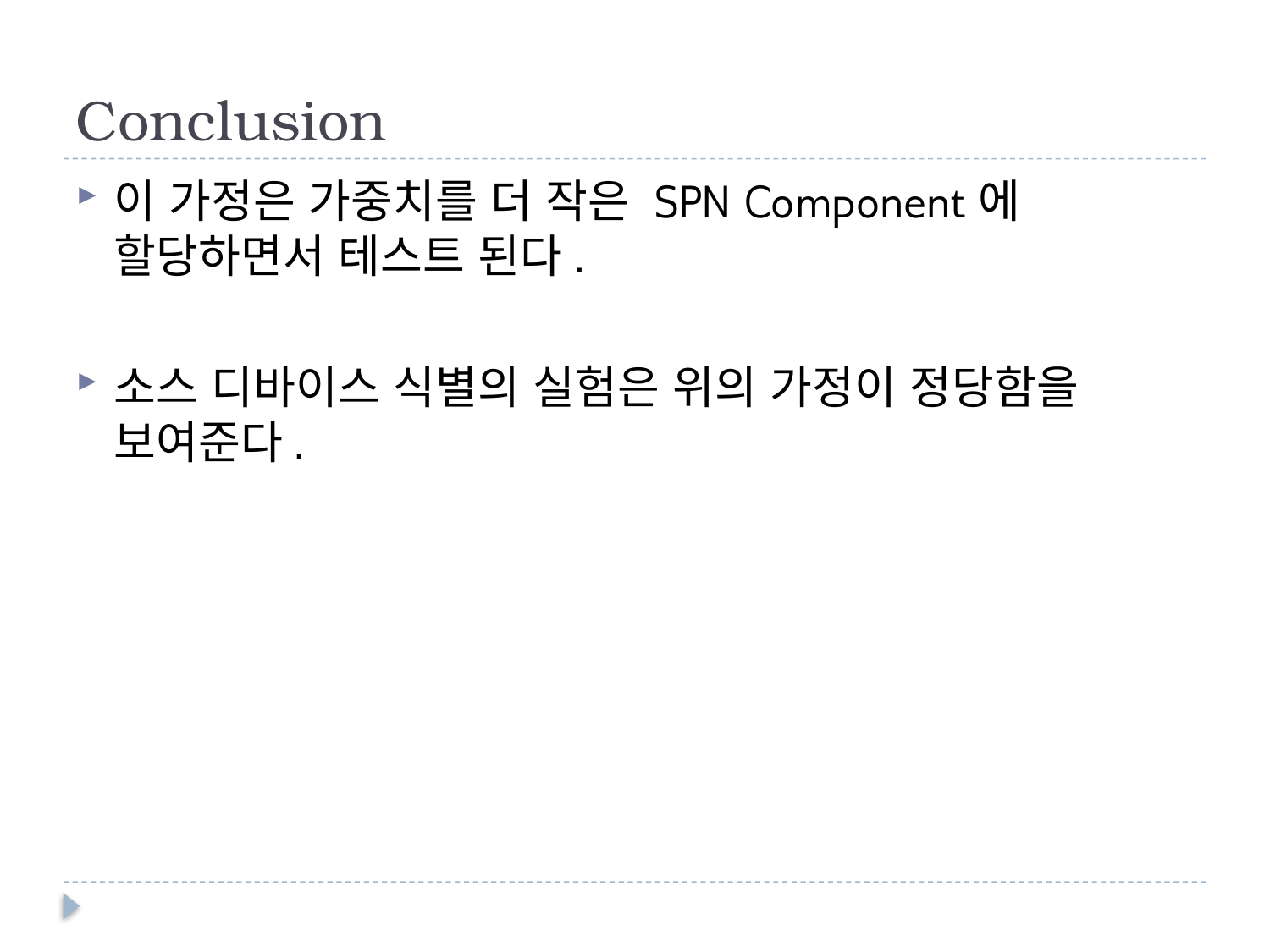

# Conclusion
이 가정은 가중치를 더 작은 SPN Component에 할당하면서 테스트 된다.

소스 디바이스 식별의 실험은 위의 가정이 정당함을 보여준다.